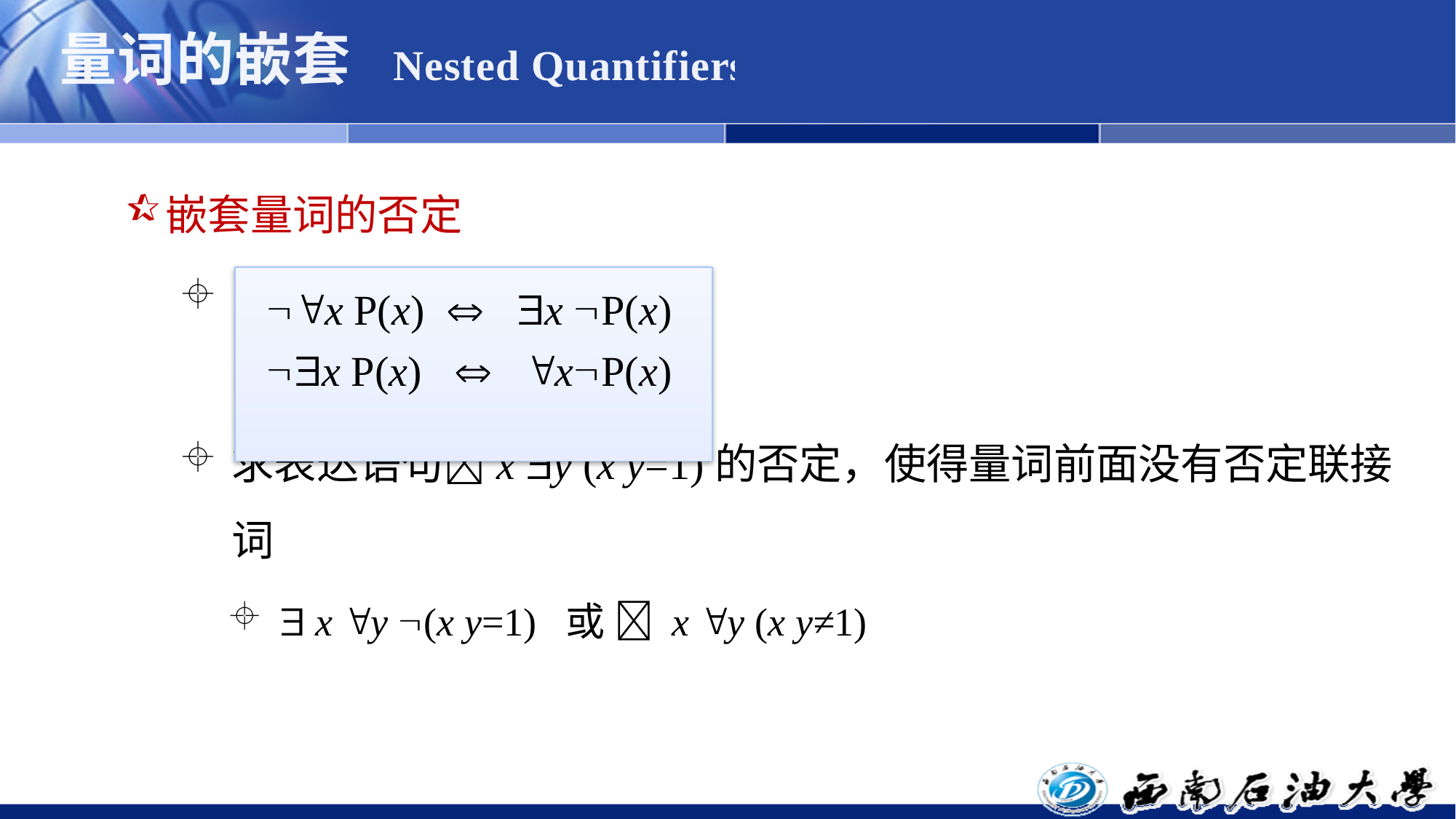

# 量词的嵌套  Nested Quantifiers
嵌套量词的否定

求表达语句∀x ∃y (x y=1)的否定，使得量词前面没有否定联接词
∃ x ∀y ¬(x y=1)  或 ∃ x ∀y (x y≠1)
  ¬∀x P(x)  ⇔   ∃x ¬P(x)
  ¬∃x P(x)   ⇔   ∀x¬P(x)